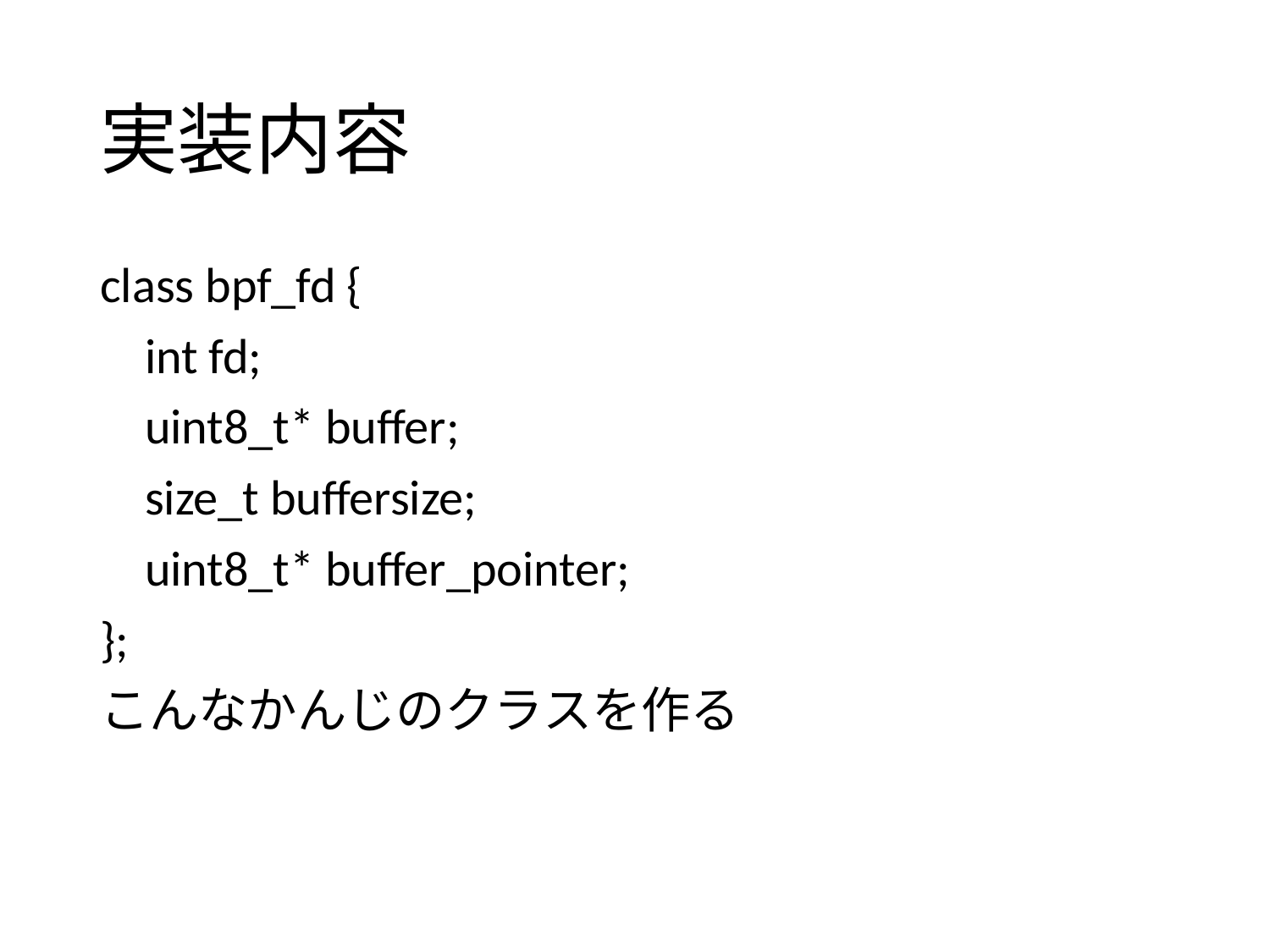

# 実装内容
class bpf_fd {
    int fd;
    uint8_t* buffer;
    size_t buffersize;
    uint8_t* buffer_pointer;
};
こんなかんじのクラスを作る